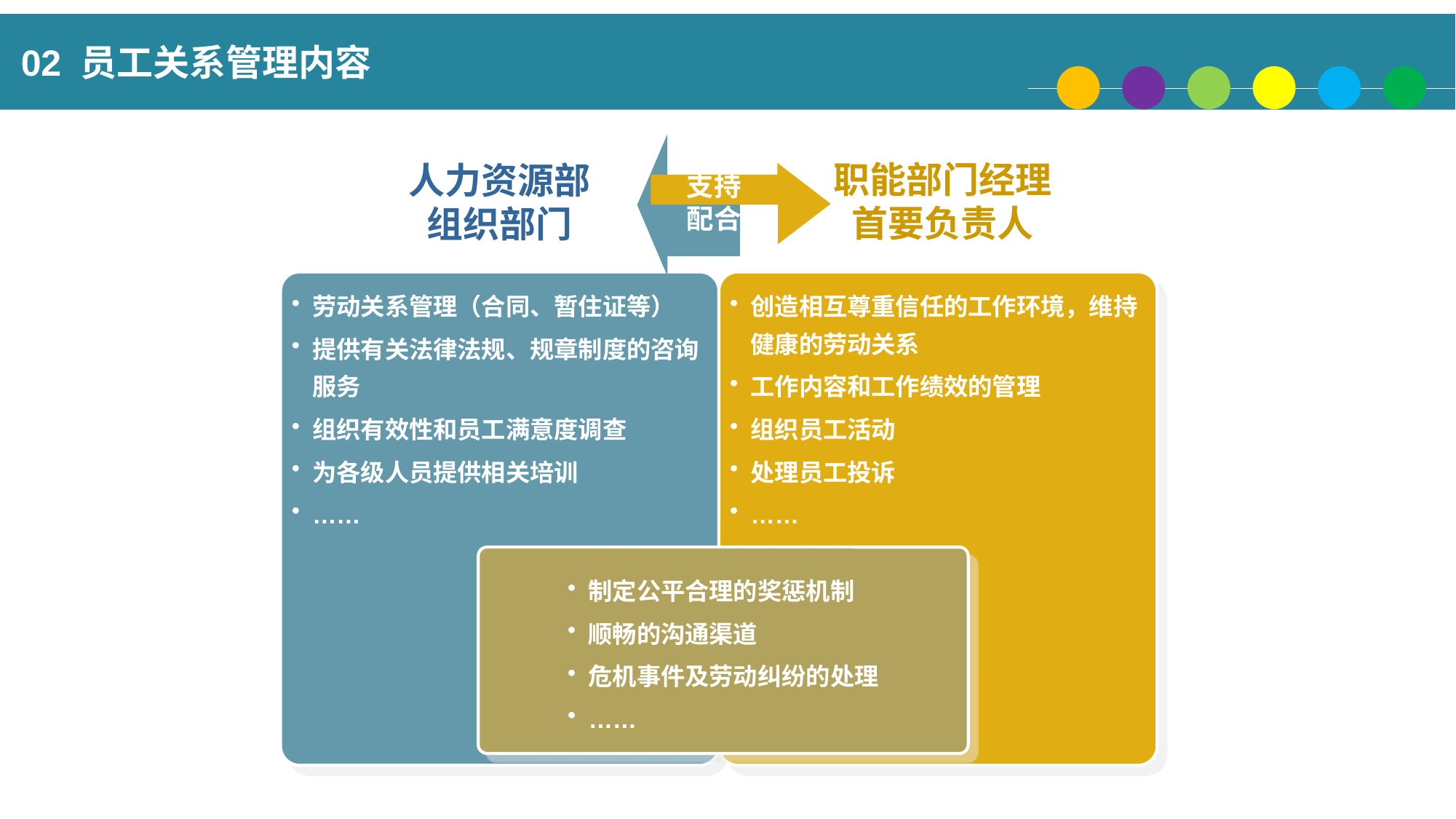

02 员工关系管理内容

职能部门经理
首要负责人
人力资源部
组织部门

支持
配合

劳动关系管理（合同、暂住证等）
提供有关法律法规、规章制度的咨询服务
组织有效性和员工满意度调查
为各级人员提供相关培训
……
创造相互尊重信任的工作环境，维持健康的劳动关系
工作内容和工作绩效的管理
组织员工活动
处理员工投诉
……
制定公平合理的奖惩机制
顺畅的沟通渠道
危机事件及劳动纠纷的处理
……
12